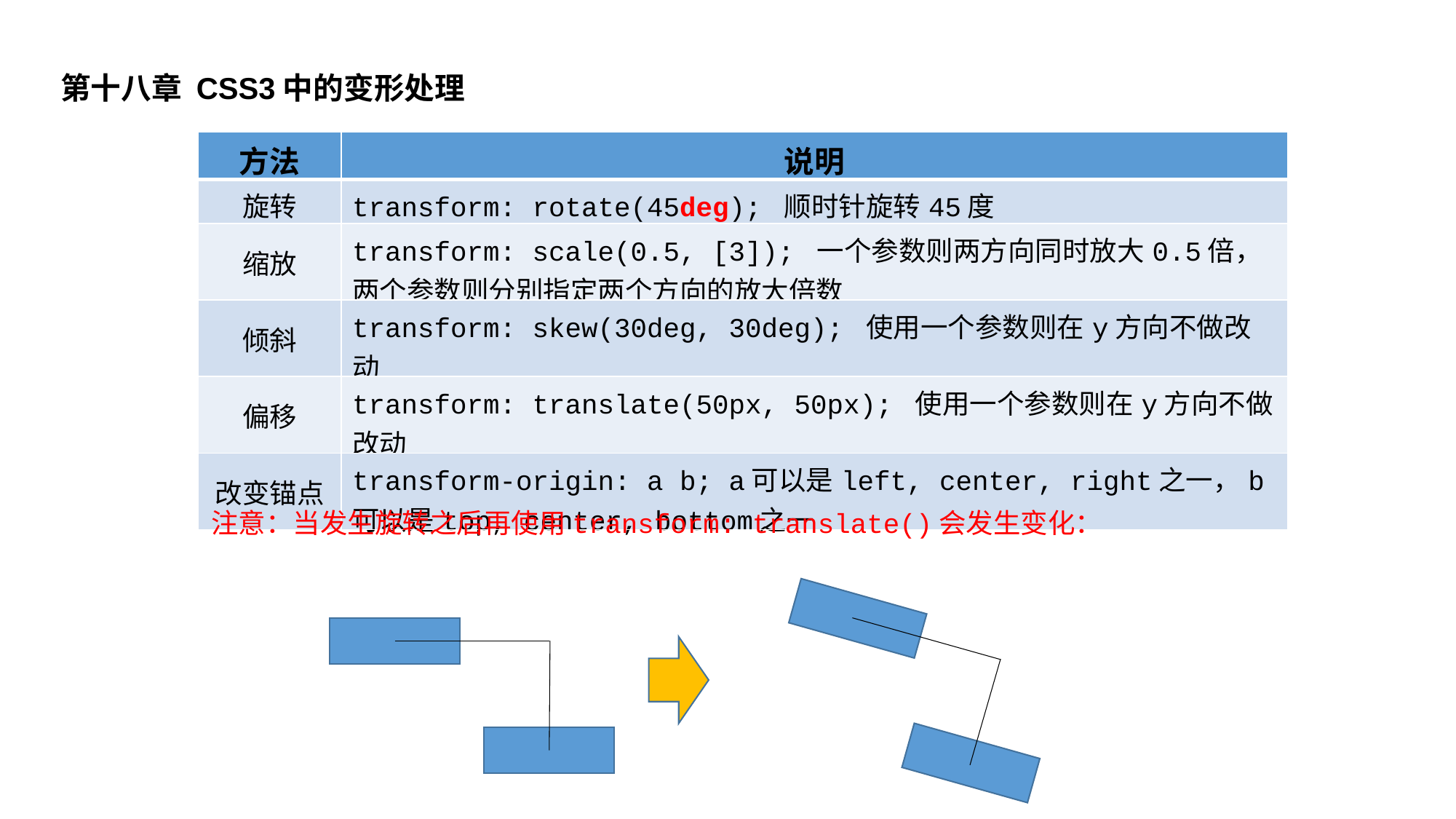

第十八章 CSS3中的变形处理
| 方法 | 说明 |
| --- | --- |
| 旋转 | transform: rotate(45deg); 顺时针旋转45度 |
| 缩放 | transform: scale(0.5, [3]); 一个参数则两方向同时放大0.5倍，两个参数则分别指定两个方向的放大倍数 |
| 倾斜 | transform: skew(30deg, 30deg); 使用一个参数则在y方向不做改动 |
| 偏移 | transform: translate(50px, 50px); 使用一个参数则在y方向不做改动 |
| 改变锚点 | transform-origin: a b; a可以是left, center, right之一，b可以是top, center, bottom之一 |
注意：当发生旋转之后再使用transform: translate()会发生变化：